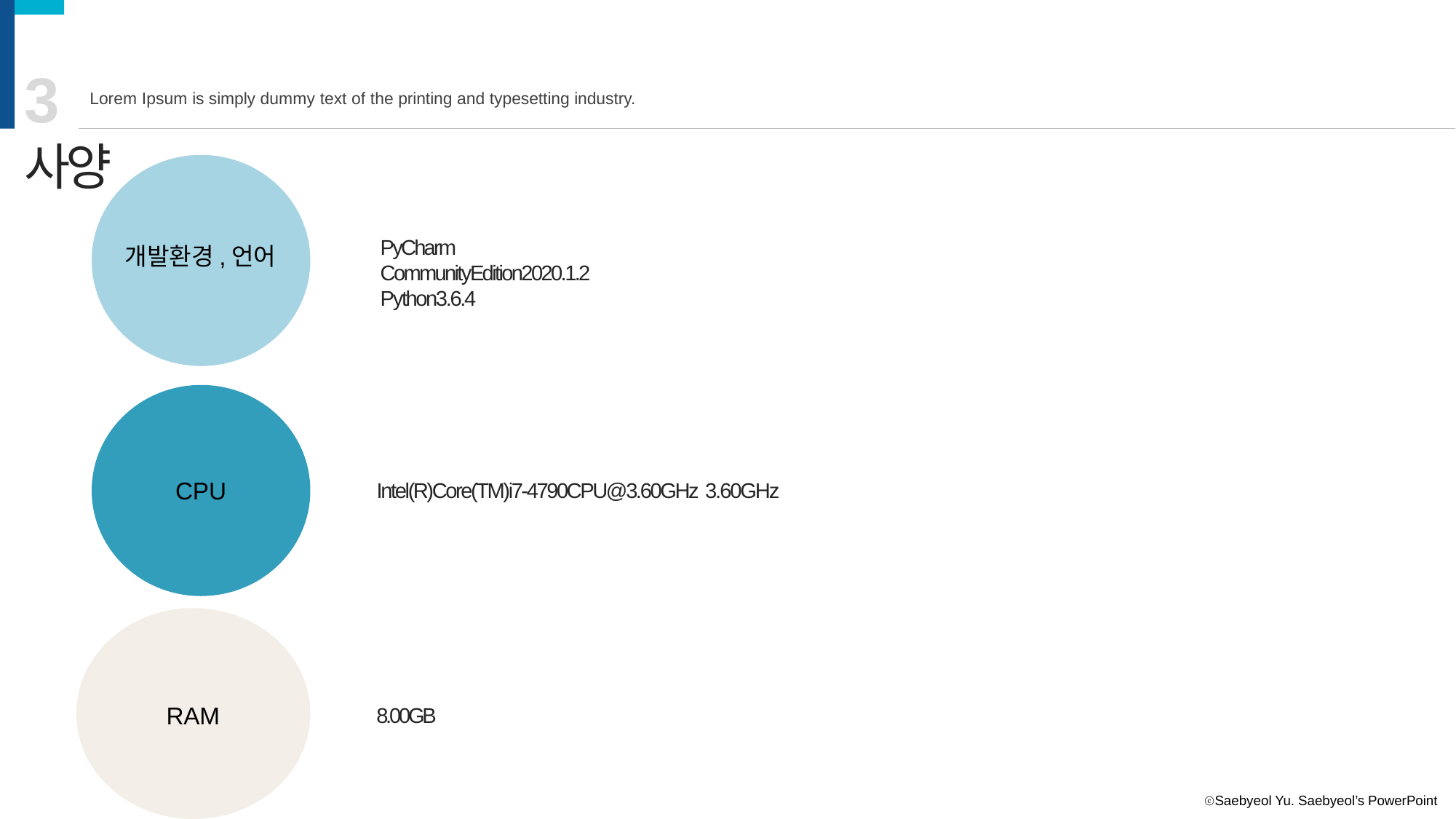

# 3 사양
Lorem Ipsum is simply dummy text of the printing and typesetting industry.

PyCharm CommunityEdition2020.1.2  Python3.6.4
개발환경,언어

CPU
Intel(R)Core(TM)i7-4790CPU@3.60GHz 3.60GHz

RAM
8.00GB
ⓒSaebyeol Yu. Saebyeol’s PowerPoint